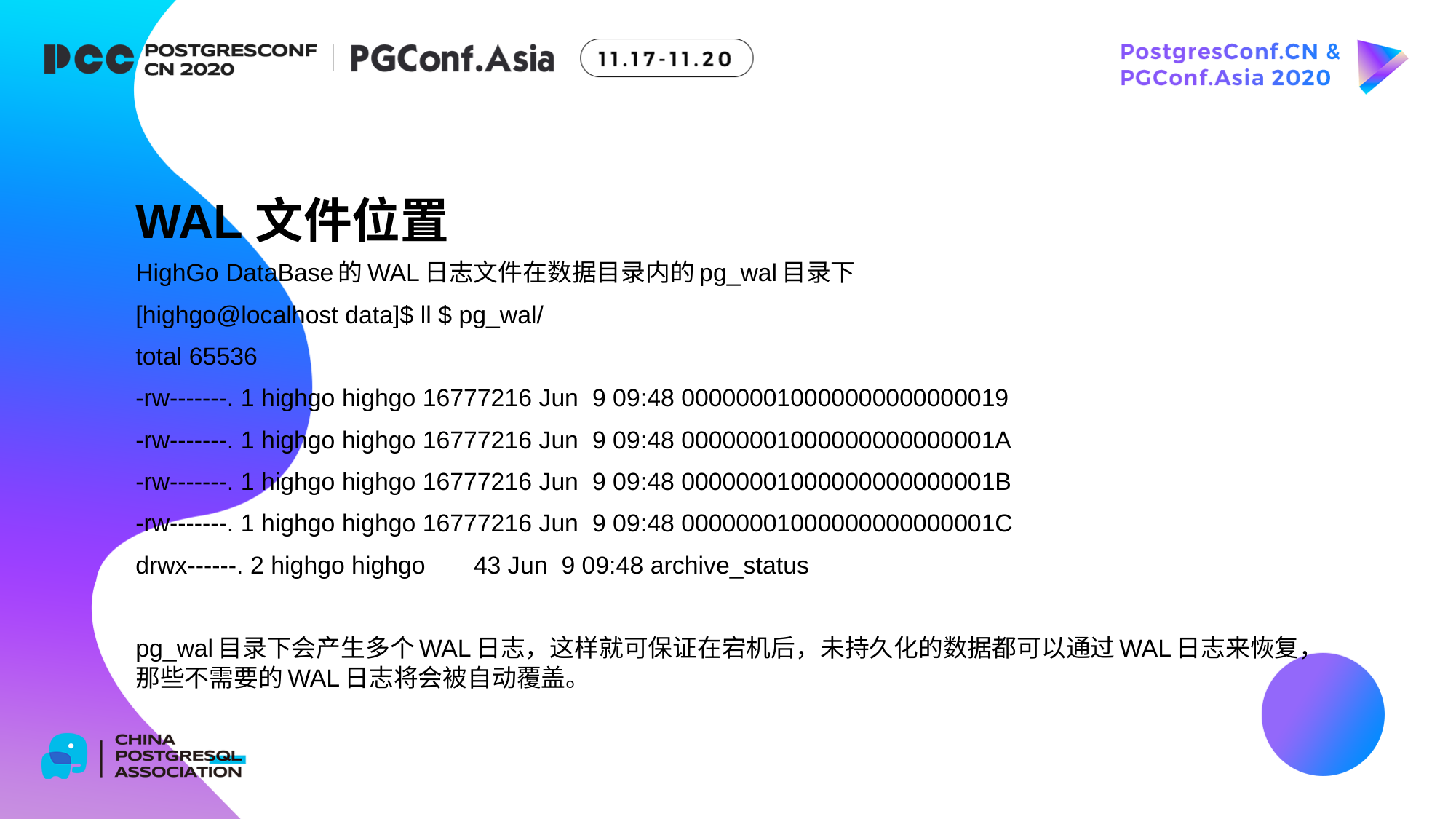

WAL文件位置
HighGo DataBase的WAL日志文件在数据目录内的pg_wal目录下
[highgo@localhost data]$ ll $ pg_wal/
total 65536
-rw-------. 1 highgo highgo 16777216 Jun  9 09:48 000000010000000000000019
-rw-------. 1 highgo highgo 16777216 Jun  9 09:48 00000001000000000000001A
-rw-------. 1 highgo highgo 16777216 Jun  9 09:48 00000001000000000000001B
-rw-------. 1 highgo highgo 16777216 Jun  9 09:48 00000001000000000000001C
drwx------. 2 highgo highgo       43 Jun  9 09:48 archive_status

pg_wal目录下会产生多个WAL日志，这样就可保证在宕机后，未持久化的数据都可以通过WAL日志来恢复，那些不需要的WAL日志将会被自动覆盖。